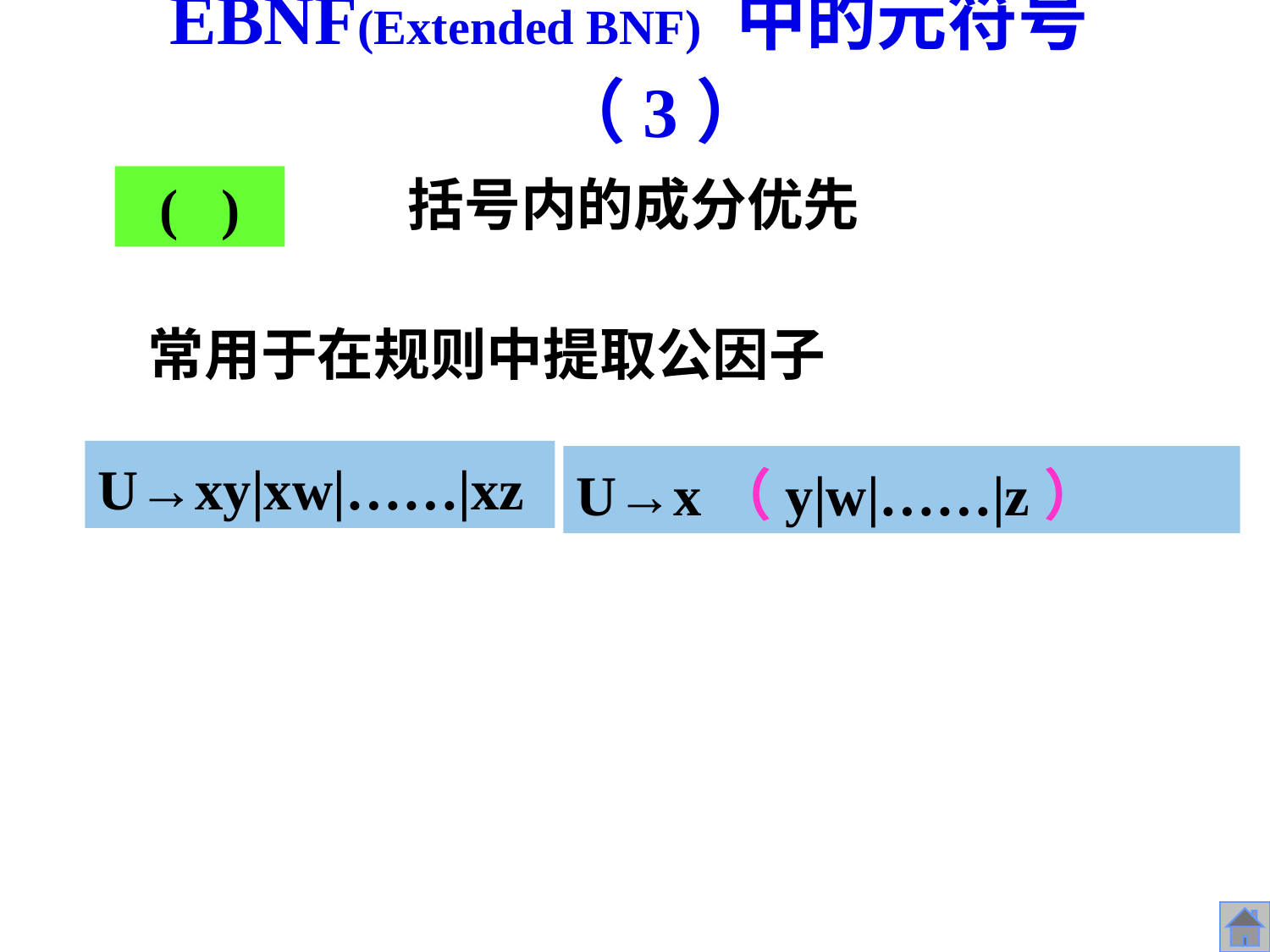

# EBNF(Extended BNF) 中的元符号（3）
括号内的成分优先
(   )
常用于在规则中提取公因子
U→xy|xw|……|xz
U→x（y|w|……|z）